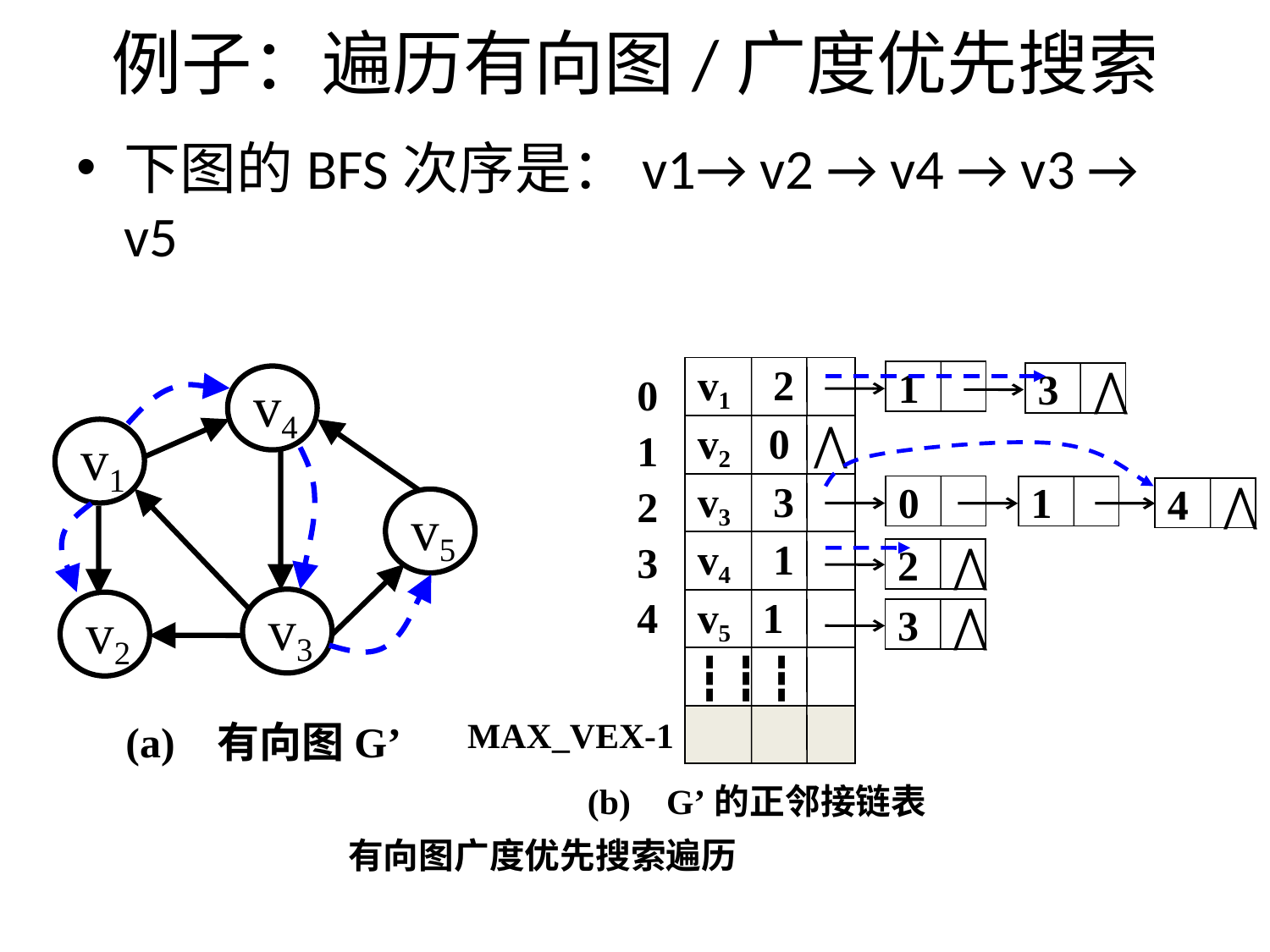

# 例子：遍历有向图/广度优先搜索
下图的BFS次序是：v1→ v2 → v4 → v3 → v5
0
1
2
3
4
v1    2

v2    0  ⋀

v3    3

v4    1

v5   1

┇ ┇ ┇

1

3   ⋀

0

1

4   ⋀

2   ⋀

3   ⋀

MAX_VEX-1
(b)    G’的正邻接链表
v4

v1

v5

v3
v2

(a)   有向图G’
有向图广度优先搜索遍历